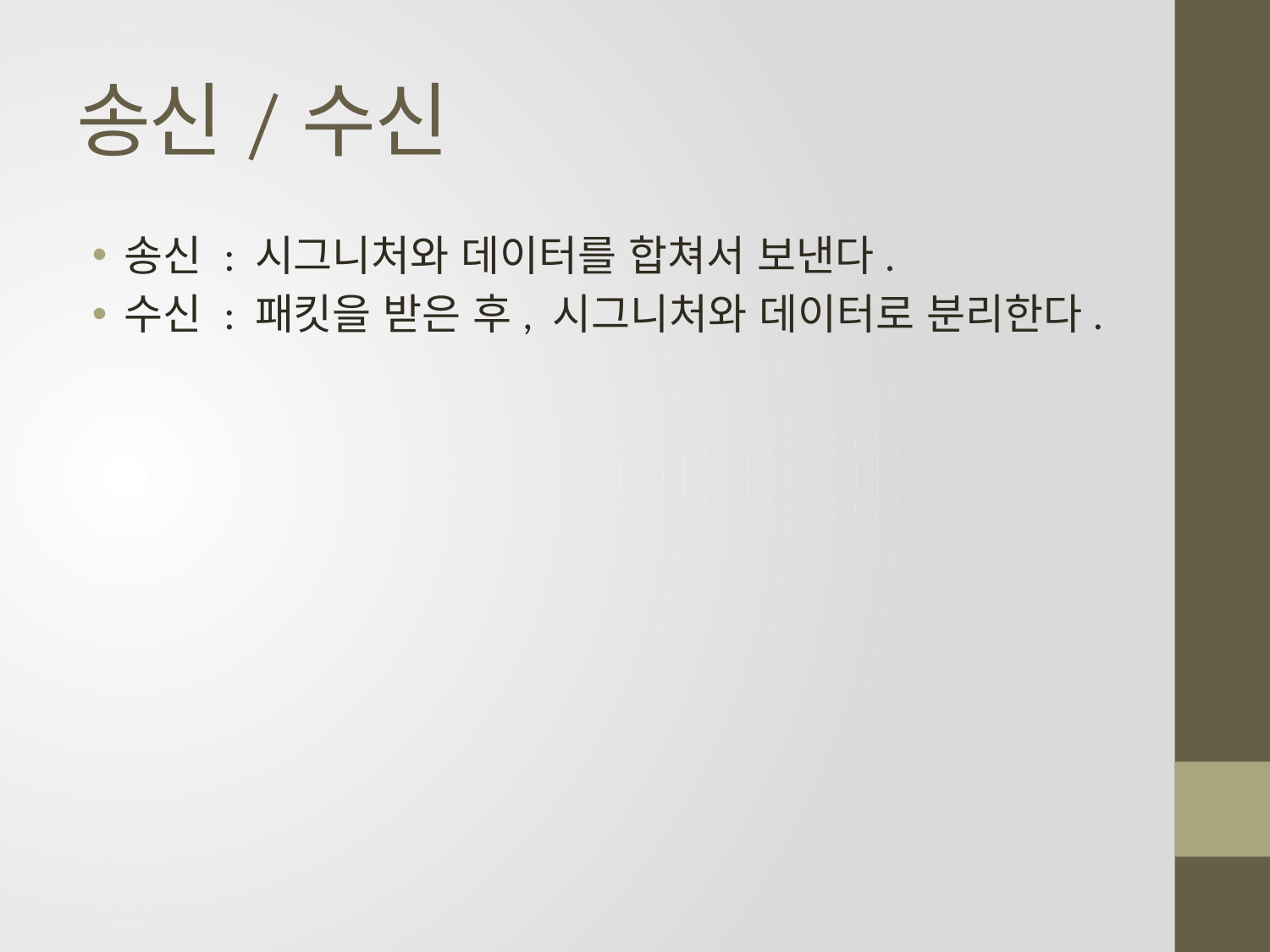

# 송신/수신
송신 : 시그니처와 데이터를 합쳐서 보낸다.
수신 : 패킷을 받은 후, 시그니처와 데이터로 분리한다.